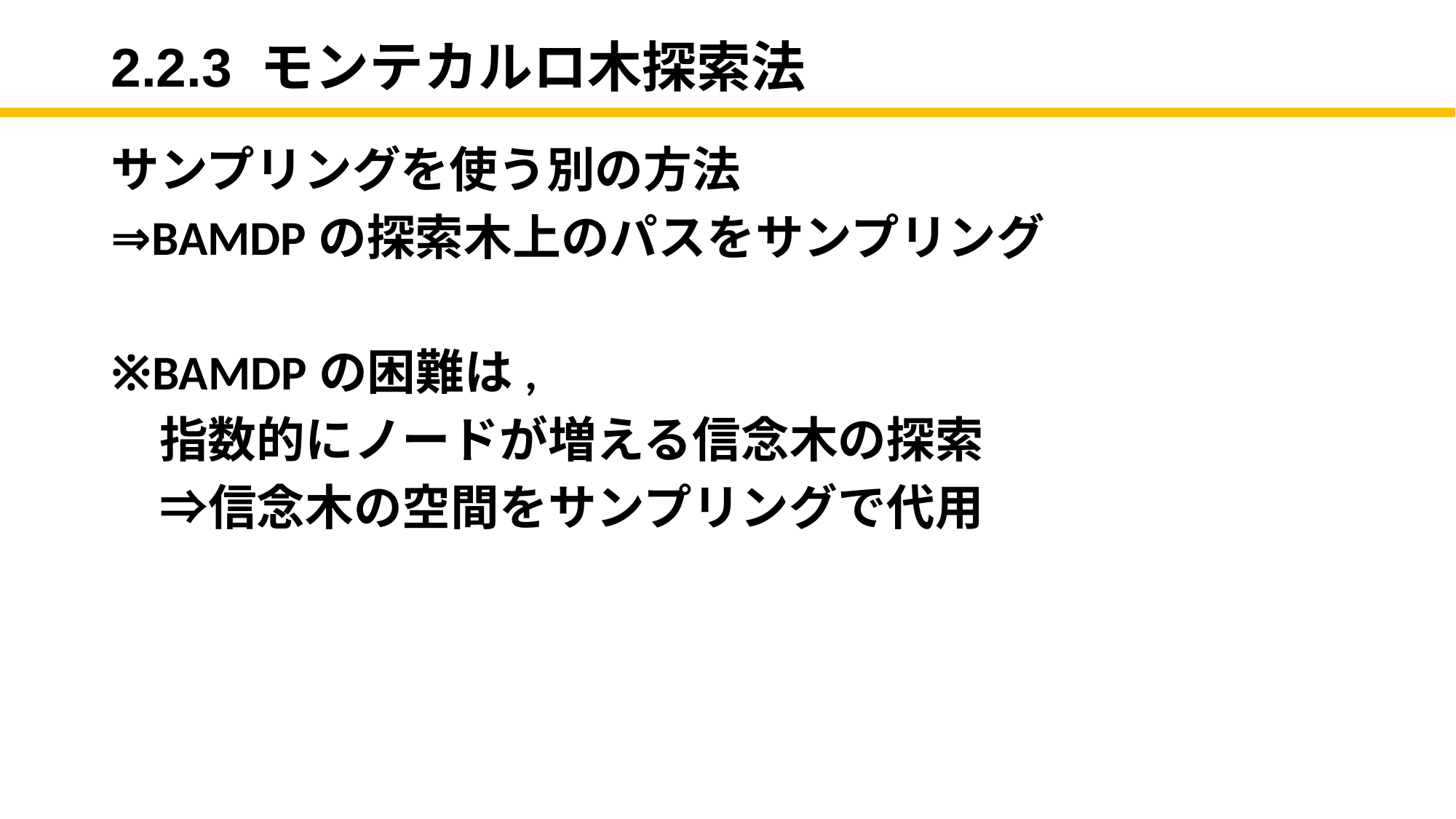

# 2.2.3 モンテカルロ木探索法
サンプリングを使う別の方法
⇒BAMDPの探索木上のパスをサンプリング

※BAMDPの困難は,
　指数的にノードが増える信念木の探索
　⇒信念木の空間をサンプリングで代用